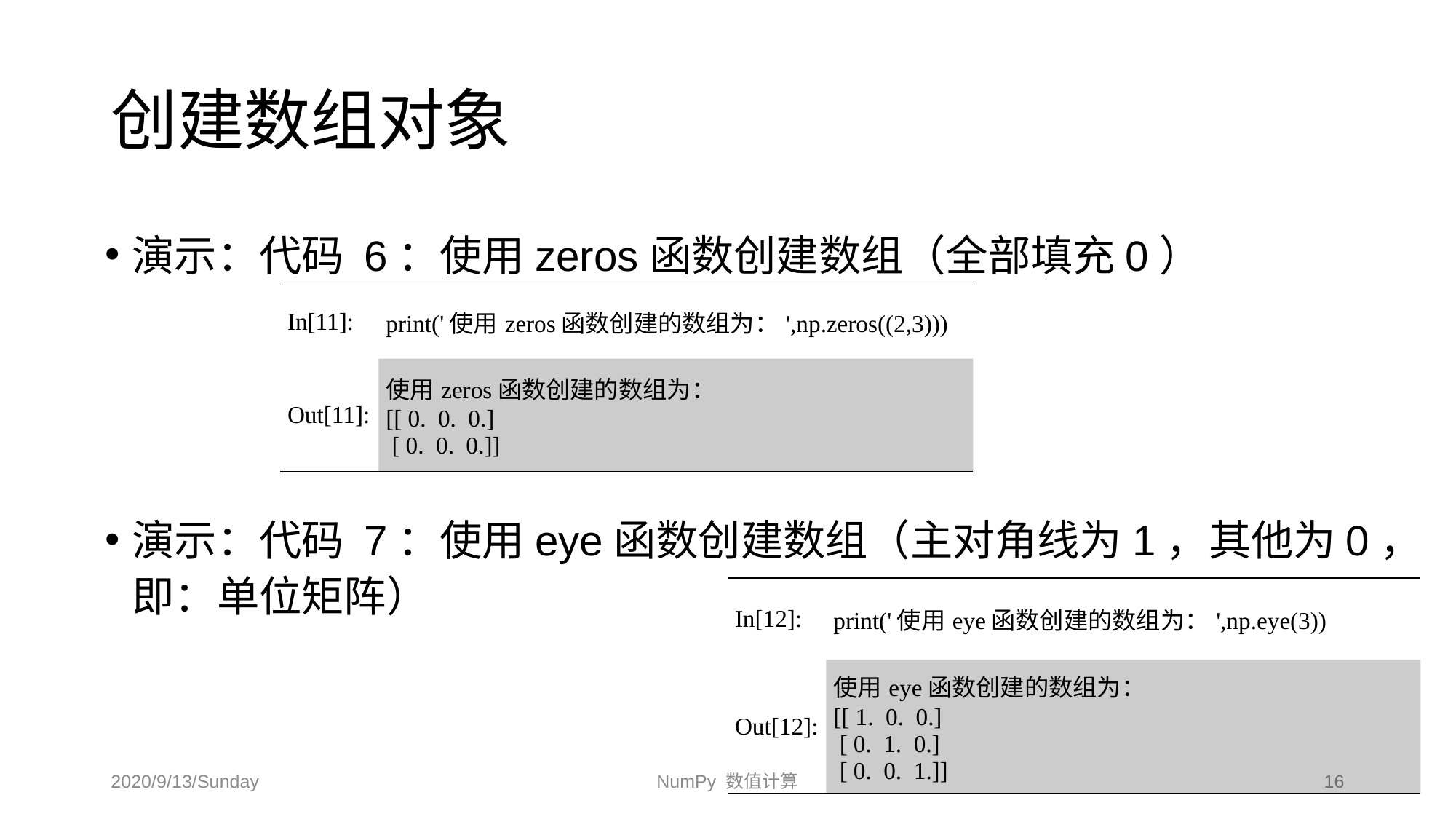

# 创建数组对象
演示：代码 6：使用zeros函数创建数组（全部填充0）

演示：代码 7：使用eye函数创建数组（主对角线为1，其他为0，即：单位矩阵）

| In[11]: | print('使用zeros函数创建的数组为：',np.zeros((2,3))) |
| --- | --- |
| Out[11]: | 使用zeros函数创建的数组为： [[ 0. 0. 0.] [ 0. 0. 0.]] |
| In[12]: | print('使用eye函数创建的数组为：',np.eye(3)) |
| --- | --- |
| Out[12]: | 使用eye函数创建的数组为： [[ 1. 0. 0.] [ 0. 1. 0.] [ 0. 0. 1.]] |
2020/9/13/Sunday
NumPy 数值计算
16